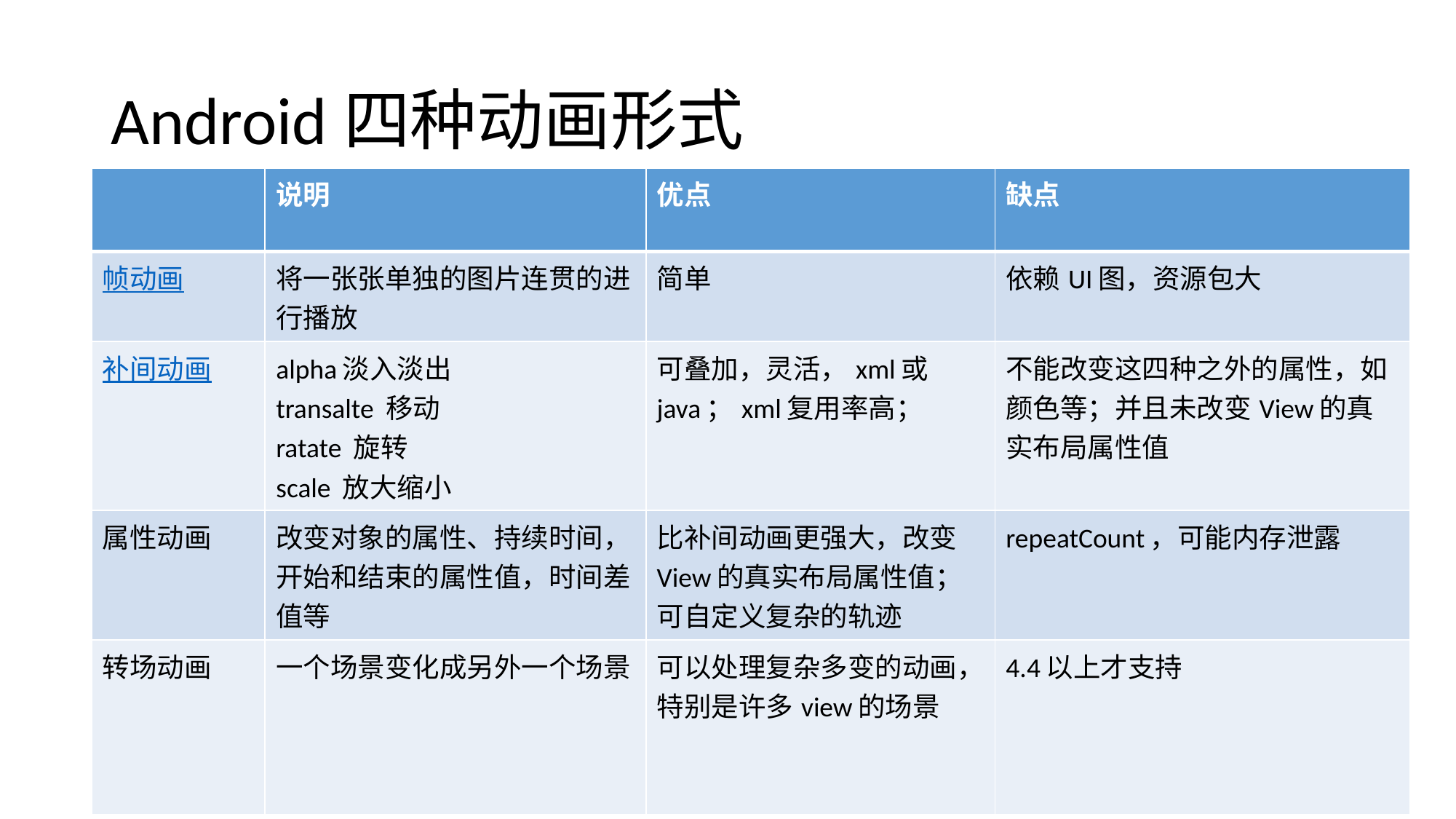

# Android四种动画形式
|  | 说明 | 优点 | 缺点 |
| --- | --- | --- | --- |
| 帧动画 | 将一张张单独的图片连贯的进行播放 | 简单 | 依赖UI图，资源包大 |
| 补间动画 | alpha淡入淡出 transalte 移动 ratate 旋转 scale 放大缩小 | 可叠加，灵活，xml或java；xml复用率高； | 不能改变这四种之外的属性，如颜色等；并且未改变View的真实布局属性值 |
| 属性动画 | 改变对象的属性、持续时间，开始和结束的属性值，时间差值等 | 比补间动画更强大，改变View的真实布局属性值；可自定义复杂的轨迹 | repeatCount，可能内存泄露 |
| 转场动画 | 一个场景变化成另外一个场景 | 可以处理复杂多变的动画，特别是许多view的场景 | 4.4以上才支持 |